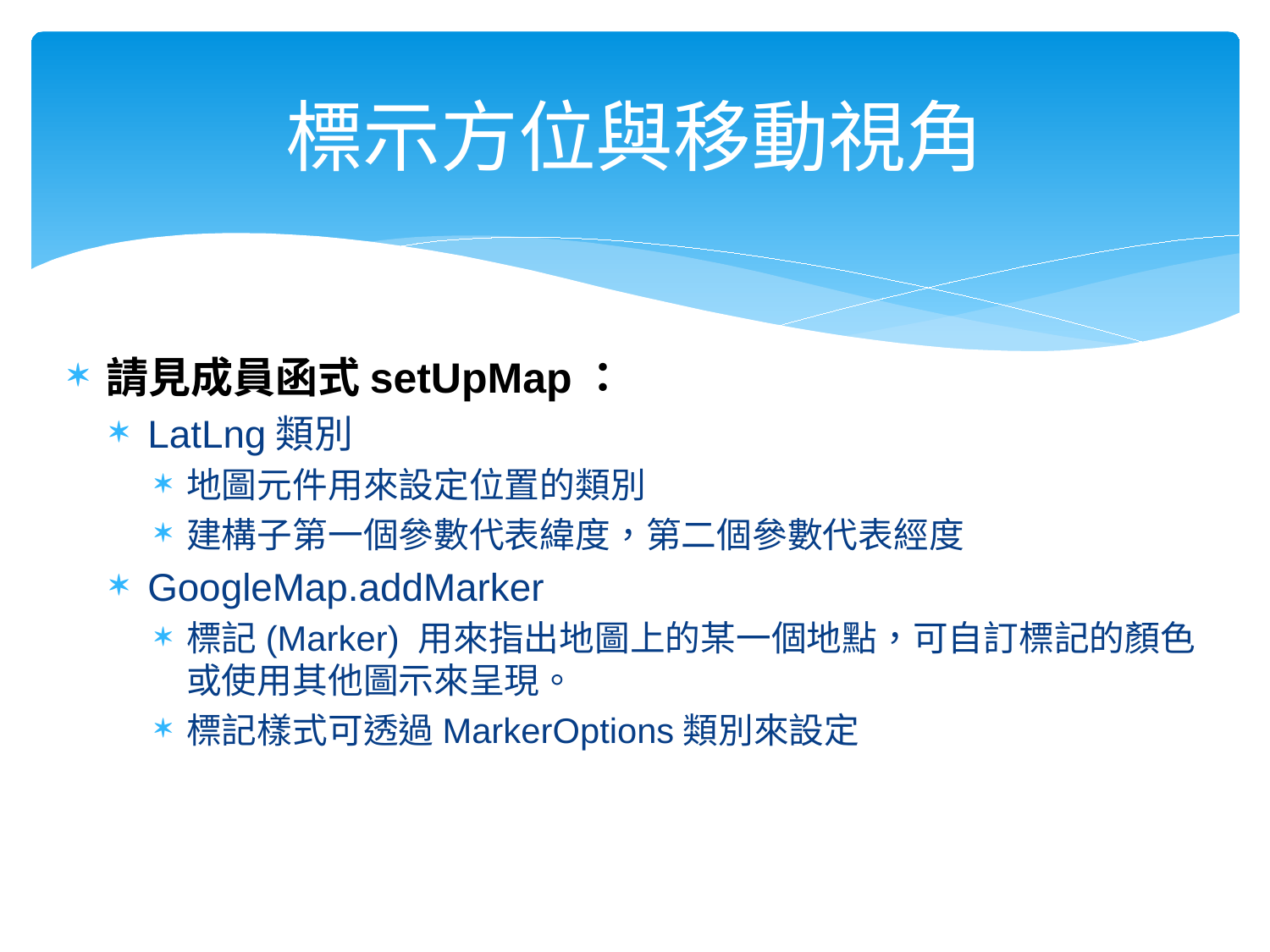

# 標示方位與移動視角
請見成員函式setUpMap：
LatLng類別
地圖元件用來設定位置的類別
建構子第一個參數代表緯度，第二個參數代表經度
GoogleMap.addMarker
標記(Marker) 用來指出地圖上的某一個地點，可自訂標記的顏色或使用其他圖示來呈現。
標記樣式可透過MarkerOptions類別來設定